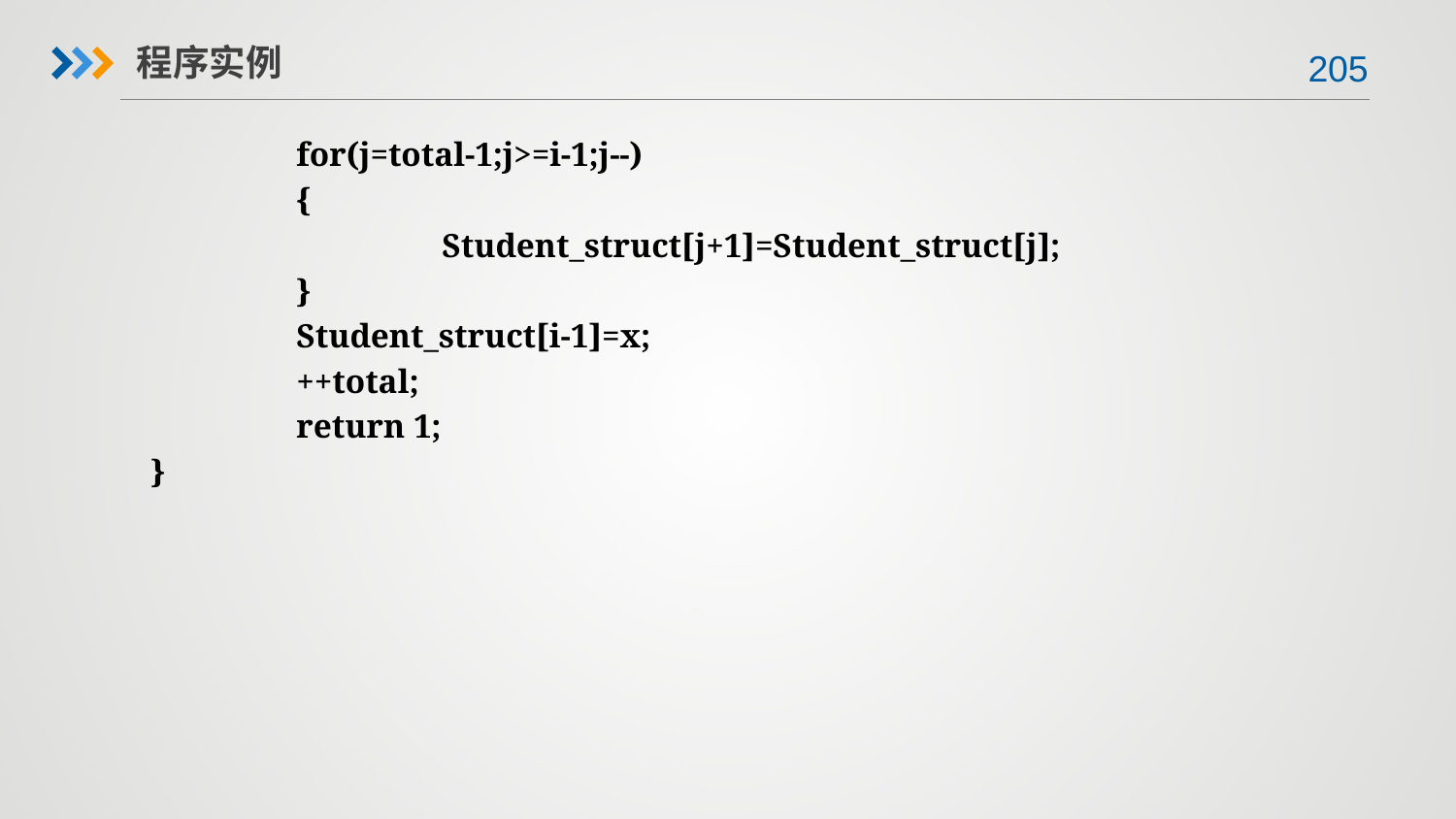

程序实例
	for(j=total-1;j>=i-1;j--)
	{
		Student_struct[j+1]=Student_struct[j];
	}
	Student_struct[i-1]=x;
	++total;
	return 1;
}